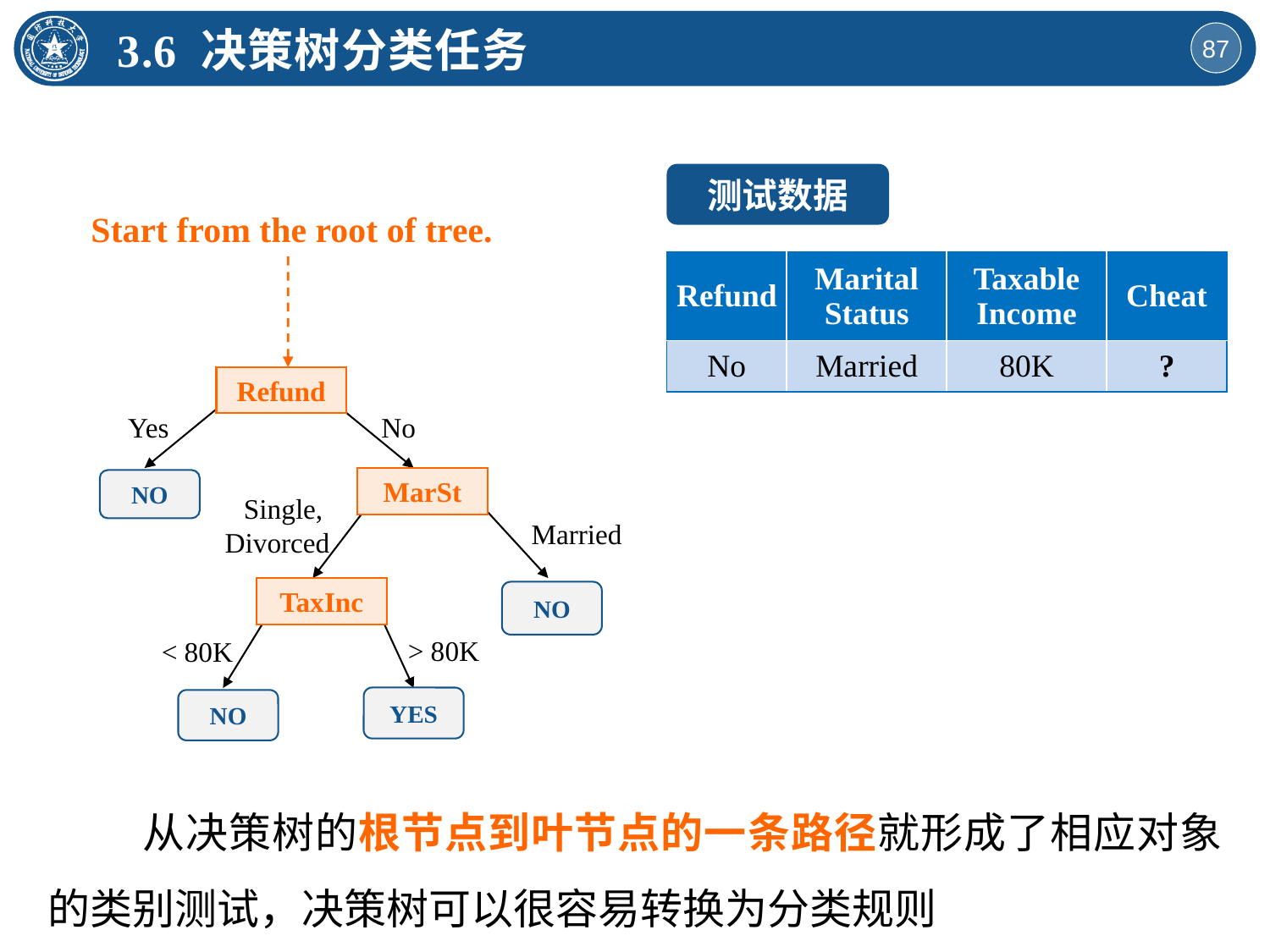

3.6 决策树分类任务
测试数据
Start from the root of tree.
| Refund | Marital Status | Taxable Income | Cheat |
| --- | --- | --- | --- |
| No | Married | 80K | ? |

Refund
Yes

No
MarSt
NO
Single,
Divorced

Married
TaxInc
NO

> 80K
< 80K
YES
NO
        从决策树的根节点到叶节点的一条路径就形成了相应对象的类别测试，决策树可以很容易转换为分类规则